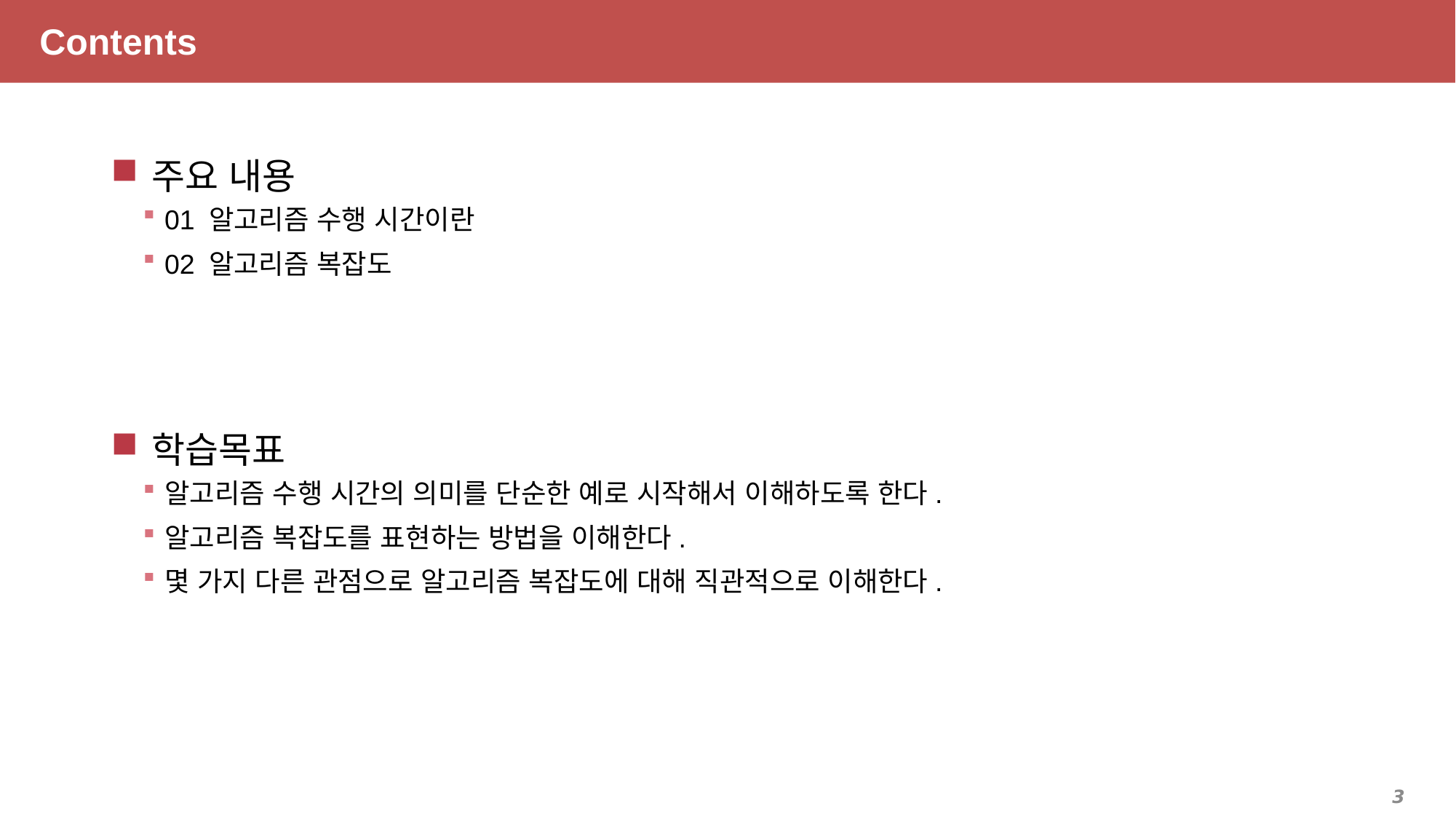

# Contents
주요 내용
01 알고리즘 수행 시간이란
02 알고리즘 복잡도

학습목표
알고리즘 수행 시간의 의미를 단순한 예로 시작해서 이해하도록 한다.
알고리즘 복잡도를 표현하는 방법을 이해한다.
몇 가지 다른 관점으로 알고리즘 복잡도에 대해 직관적으로 이해한다.